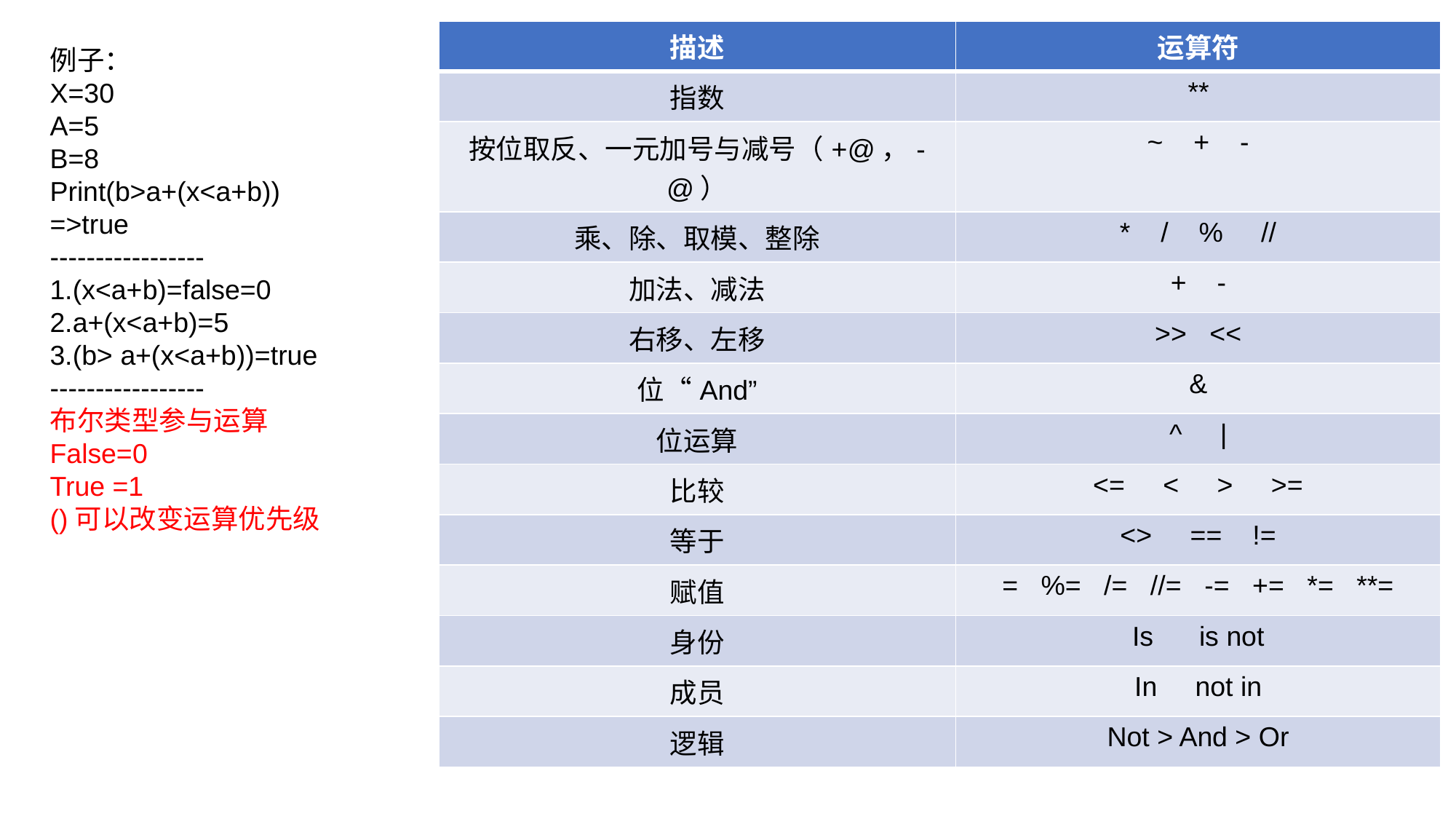

| 描述 | 运算符 |
| --- | --- |
| 指数 | \*\* |
| 按位取反、一元加号与减号（+@，-@） | ~ + - |
| 乘、除、取模、整除 | \* / % // |
| 加法、减法 | + - |
| 右移、左移 | >> << |
| 位“And” | & |
| 位运算 | ^ | |
| 比较 | <= < > >= |
| 等于 | <> == != |
| 赋值 | = %= /= //= -= += \*= \*\*= |
| 身份 | Is is not |
| 成员 | In not in |
| 逻辑 | Not > And > Or |
例子：
X=30
A=5
B=8
Print(b>a+(x<a+b))
=>true
-----------------
1.(x<a+b)=false=0
2.a+(x<a+b)=5
3.(b> a+(x<a+b))=true
-----------------
布尔类型参与运算
False=0
True =1
()可以改变运算优先级